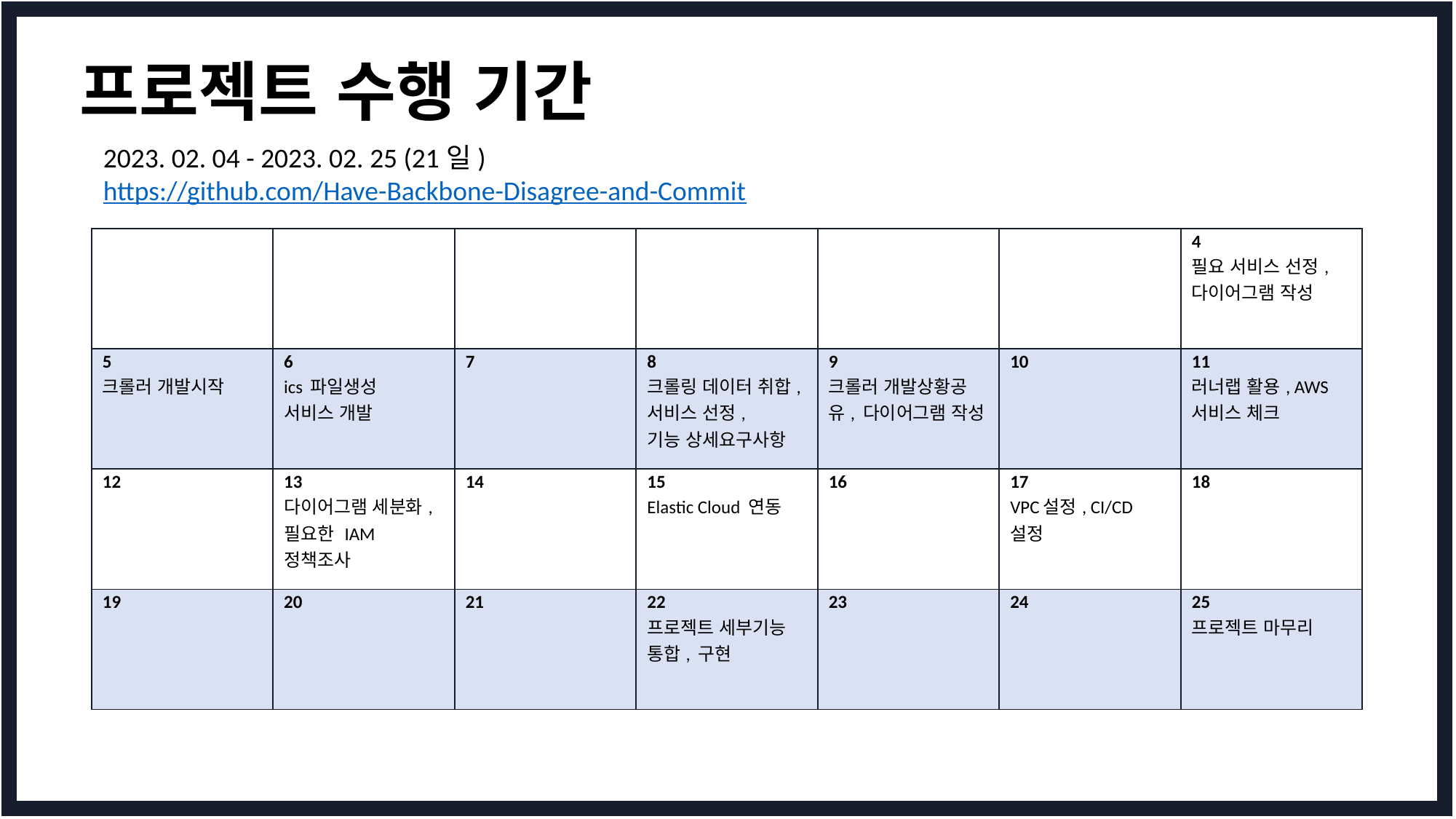

# 프로젝트 수행 기간
2023. 02. 04 - 2023. 02. 25 (21일)
https://github.com/Have-Backbone-Disagree-and-Commit
|  |  |  |  |  |  | 4 필요 서비스 선정, 다이어그램 작성 |
| --- | --- | --- | --- | --- | --- | --- |
| 5 크롤러 개발시작 | 6 ics 파일생성 서비스 개발 | 7 | 8 크롤링 데이터 취합, 서비스 선정, 기능 상세요구사항 | 9 크롤러 개발상황공유, 다이어그램 작성 | 10 | 11 러너랩 활용, AWS서비스 체크 |
| 12 | 13 다이어그램 세분화, 필요한 IAM정책조사 | 14 | 15 Elastic Cloud 연동 | 16 | 17 VPC설정, CI/CD설정 | 18 |
| 19 | 20 | 21 | 22 프로젝트 세부기능 통합, 구현 | 23 | 24 | 25 프로젝트 마무리 |